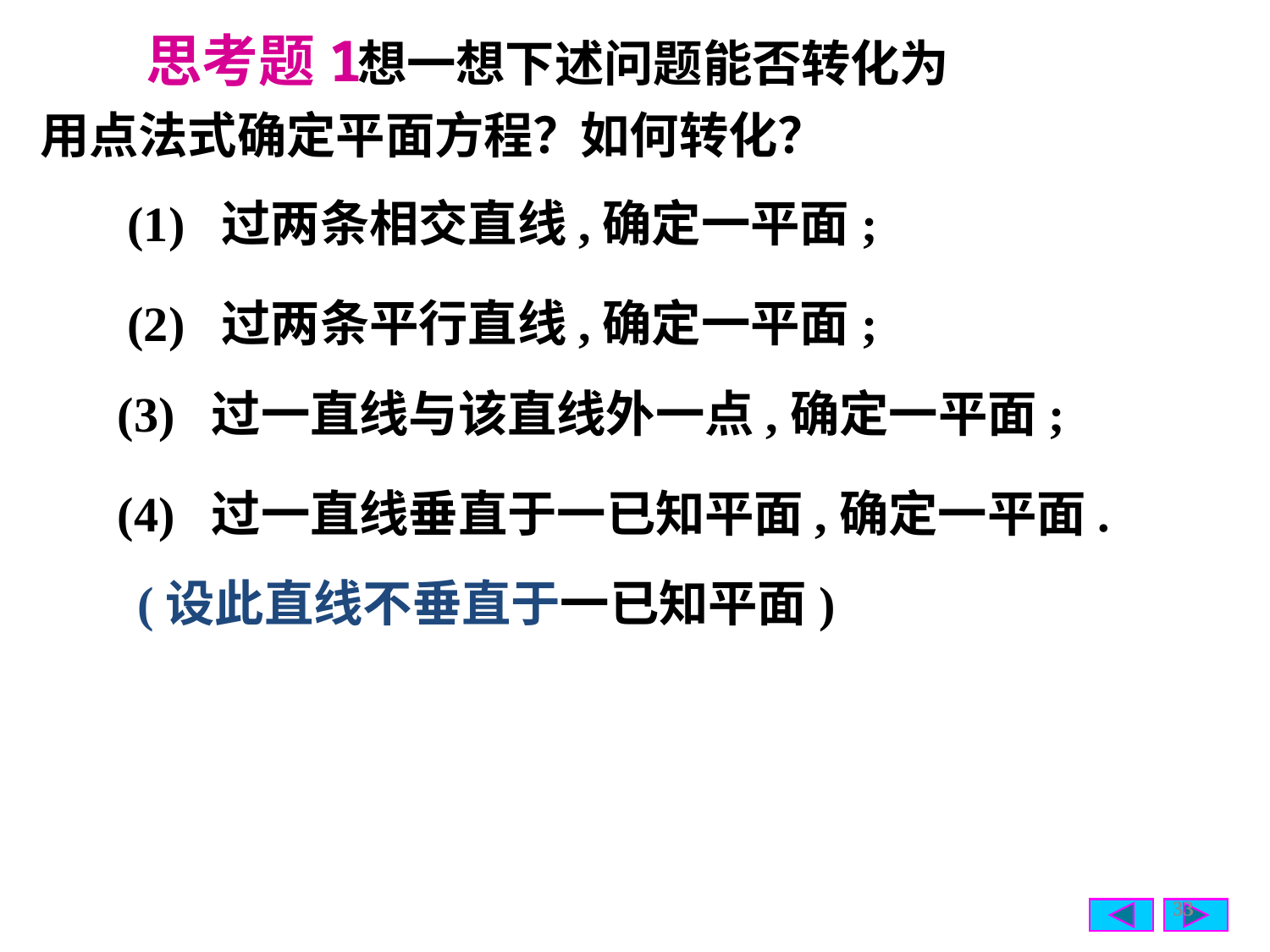

思考题1
想一想下述问题能否转化为
用点法式确定平面方程？
如何转化？
(1)  过两条相交直线,确定一平面;
(2)  过两条平行直线,确定一平面;
(3)  过一直线与该直线外一点,确定一平面;
(4)  过一直线垂直于一已知平面,确定一平面.
(设此直线不垂直于一已知平面)
33